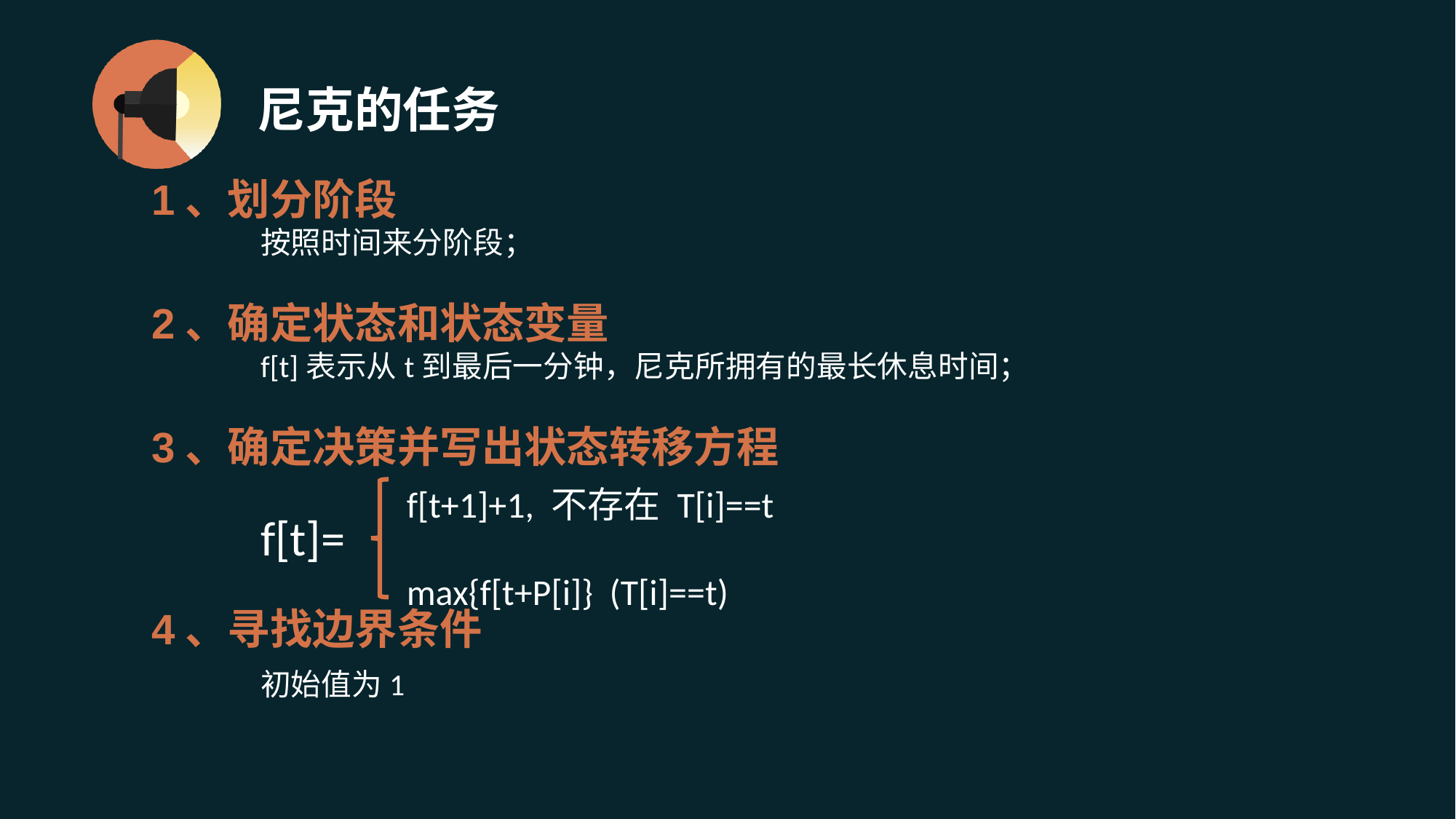

# 尼克的任务
1、划分阶段
	按照时间来分阶段；

2、确定状态和状态变量
	f[t]表示从t到最后一分钟，尼克所拥有的最长休息时间；

3、确定决策并写出状态转移方程

	f[t]=

4、寻找边界条件
	初始值为1
f[t+1]+1, 不存在 T[i]==t
max{f[t+P[i]}  (T[i]==t)